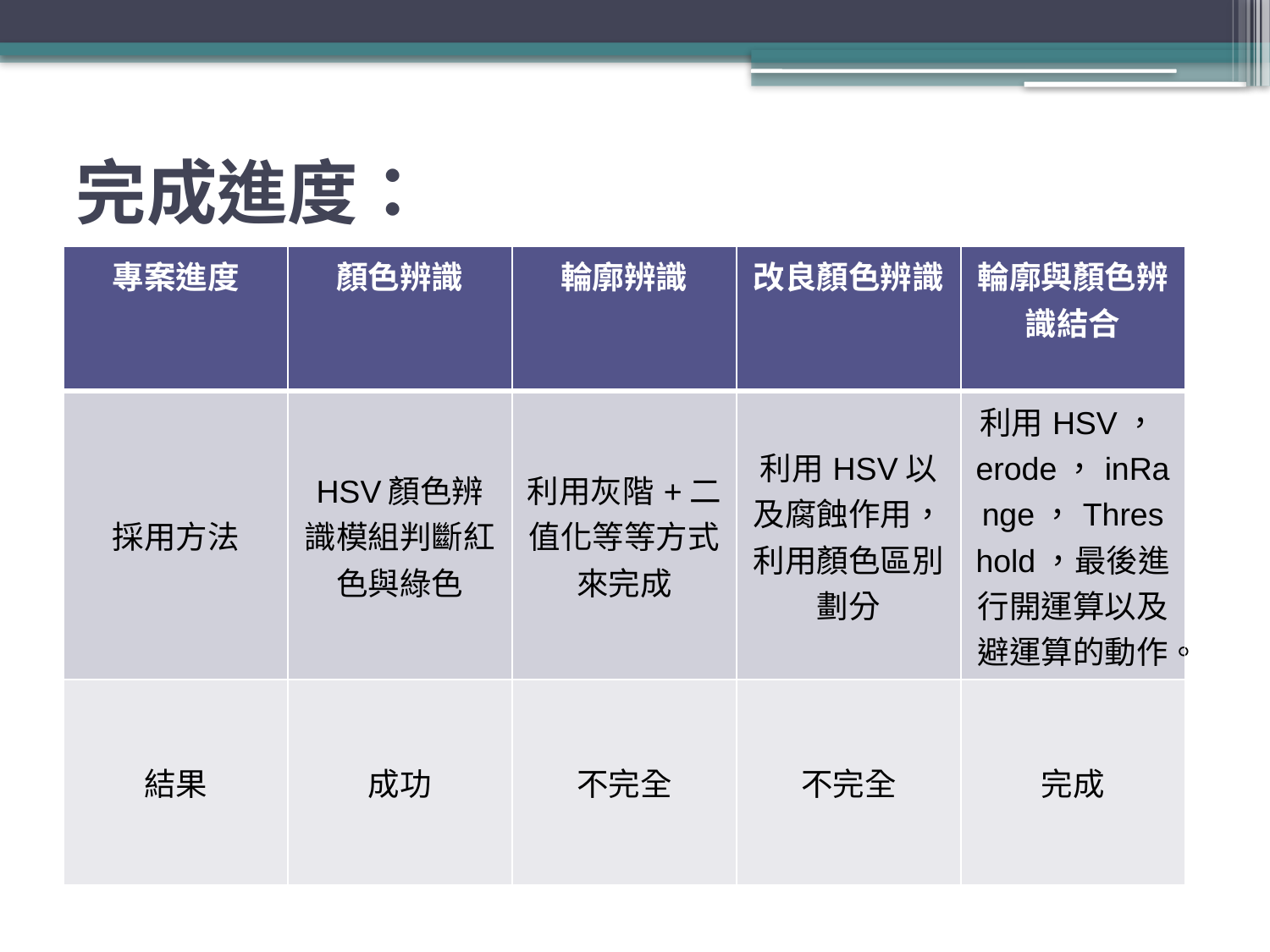

完成進度：
| 專案進度 | 顏色辨識 | 輪廓辨識 | 改良顏色辨識 | 輪廓與顏色辨識結合 |
| --- | --- | --- | --- | --- |
| 採用方法 | HSV顏色辨識模組判斷紅色與綠色 | 利用灰階+二值化等等方式來完成 | 利用HSV以及腐蝕作用，利用顏色區別劃分 | 利用HSV，erode，inRange，Threshold，最後進行開運算以及避運算的動作。 |
| 結果 | 成功 | 不完全 | 不完全 | 完成 |